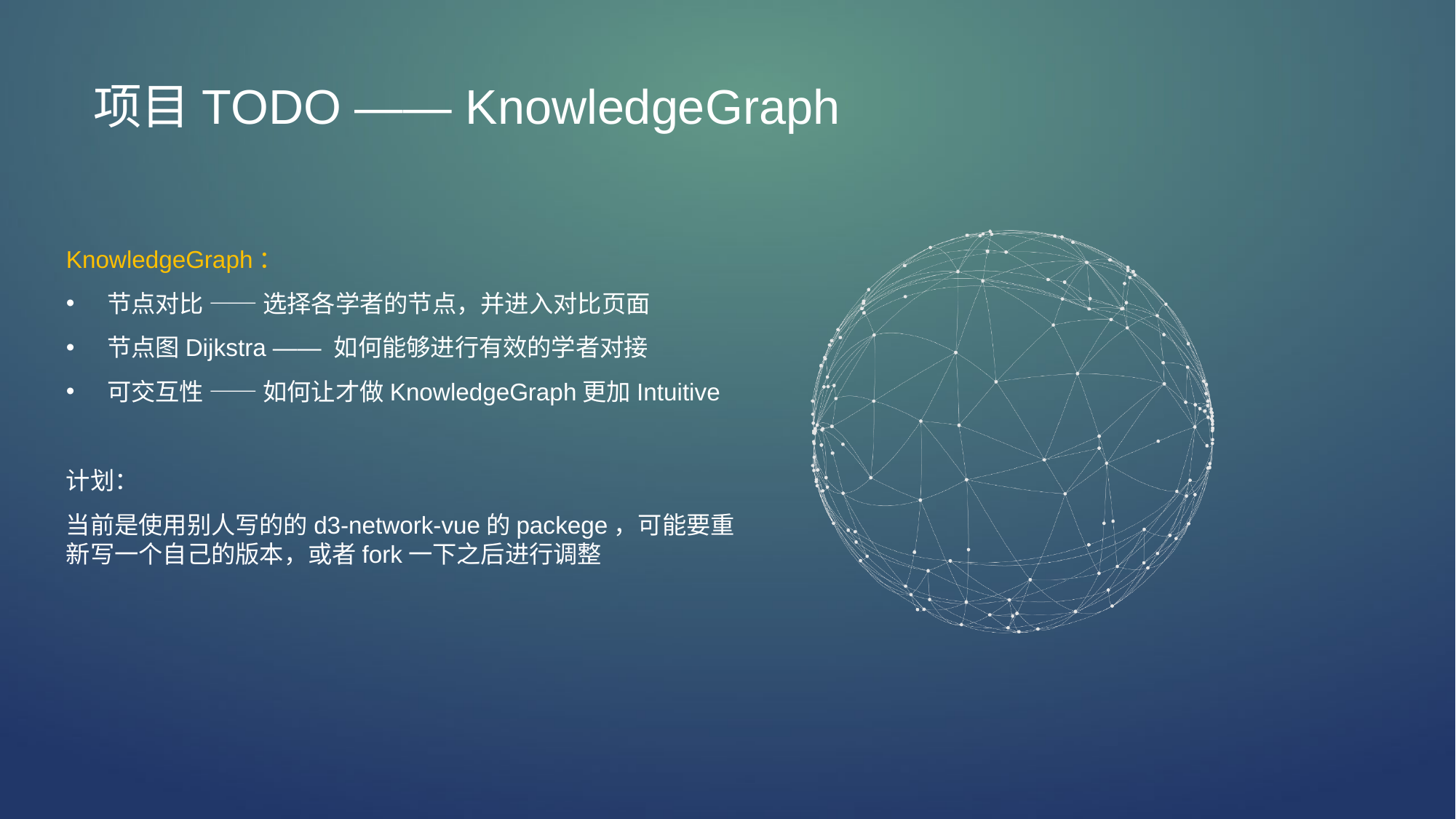

项目TODO —— KnowledgeGraph

KnowledgeGraph：
节点对比 —— 选择各学者的节点，并进入对比页面
节点图Dijkstra —— 如何能够进行有效的学者对接
可交互性 —— 如何让才做KnowledgeGraph更加Intuitive

计划：
当前是使用别人写的的d3-network-vue的packege，可能要重新写一个自己的版本，或者fork一下之后进行调整